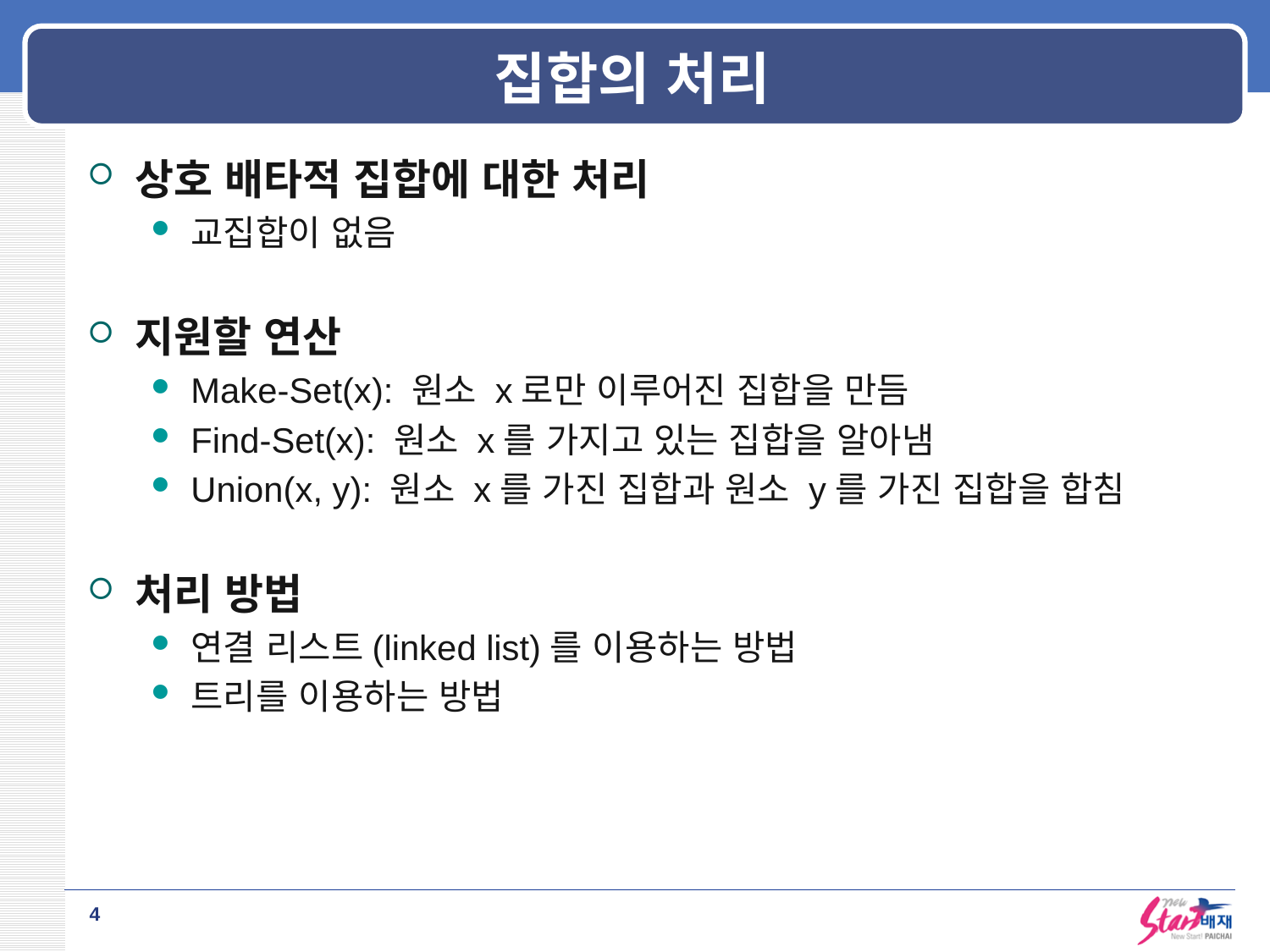

# 집합의 처리
상호 배타적 집합에 대한 처리
교집합이 없음

지원할 연산
Make-Set(x): 원소 x로만 이루어진 집합을 만듬
Find-Set(x): 원소 x를 가지고 있는 집합을 알아냄
Union(x, y): 원소 x를 가진 집합과 원소 y를 가진 집합을 합침

처리 방법
연결 리스트(linked list)를 이용하는 방법
트리를 이용하는 방법
4